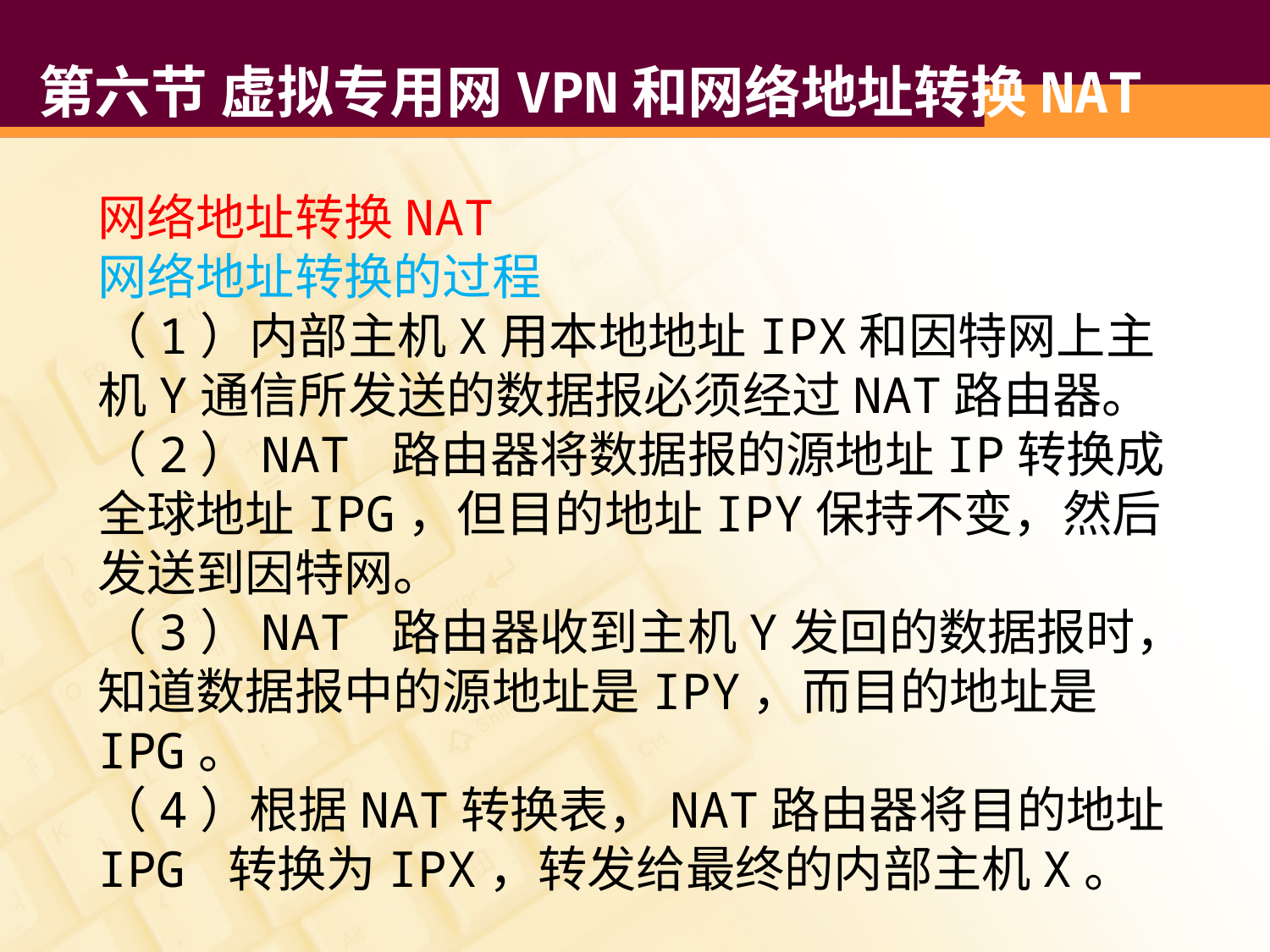

# 第六节 虚拟专用网VPN和网络地址转换NAT
网络地址转换NAT
网络地址转换的过程
（1）内部主机X用本地地址IPX和因特网上主机Y通信所发送的数据报必须经过NAT路由器。
（2）NAT 路由器将数据报的源地址IP转换成全球地址IPG，但目的地址IPY保持不变，然后发送到因特网。
（3）NAT 路由器收到主机Y发回的数据报时，知道数据报中的源地址是IPY，而目的地址是IPG。
（4）根据NAT转换表，NAT路由器将目的地址IPG 转换为IPX，转发给最终的内部主机X。